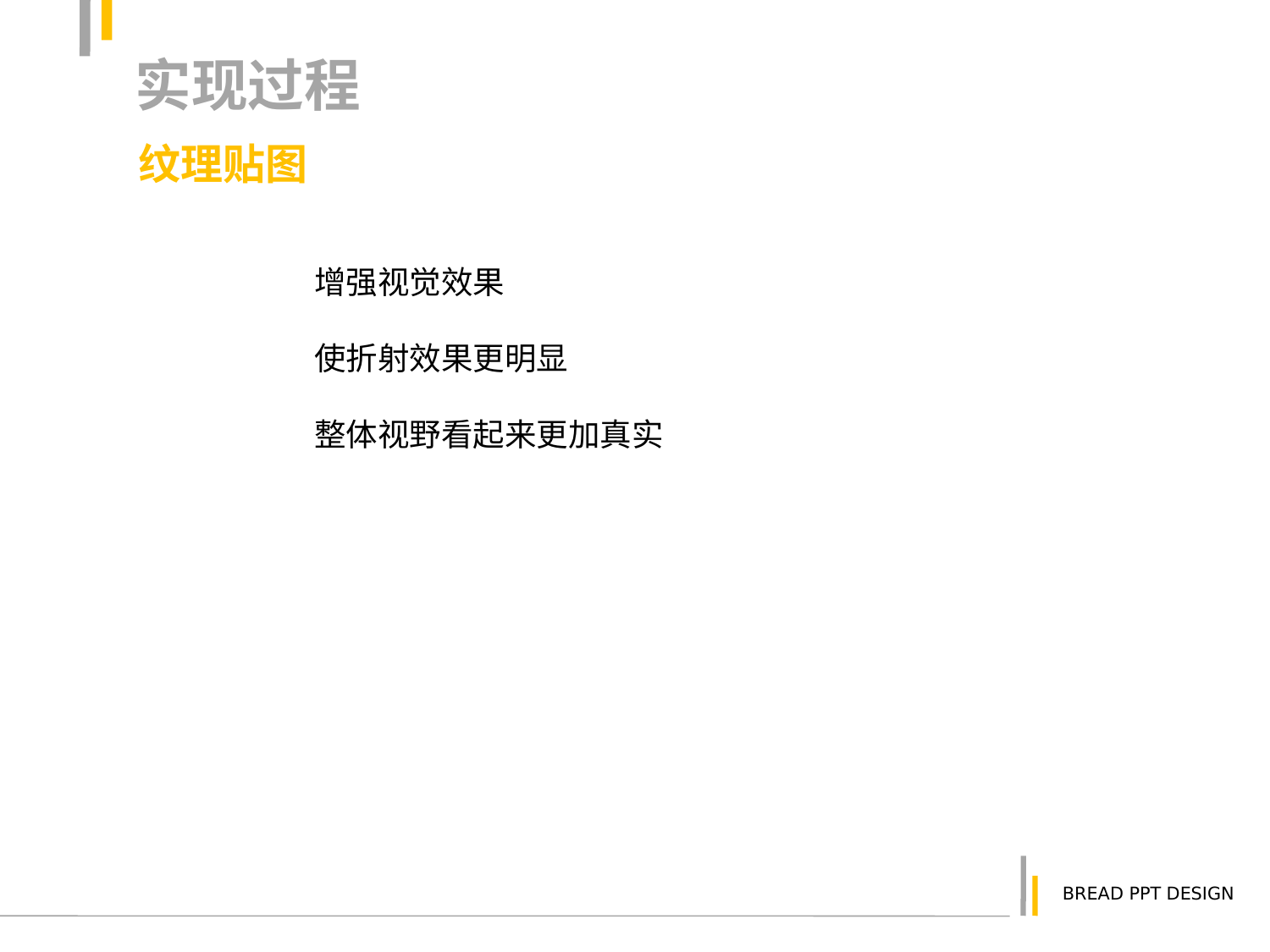

实现过程
纹理贴图

	增强视觉效果
	使折射效果更明显
	整体视野看起来更加真实